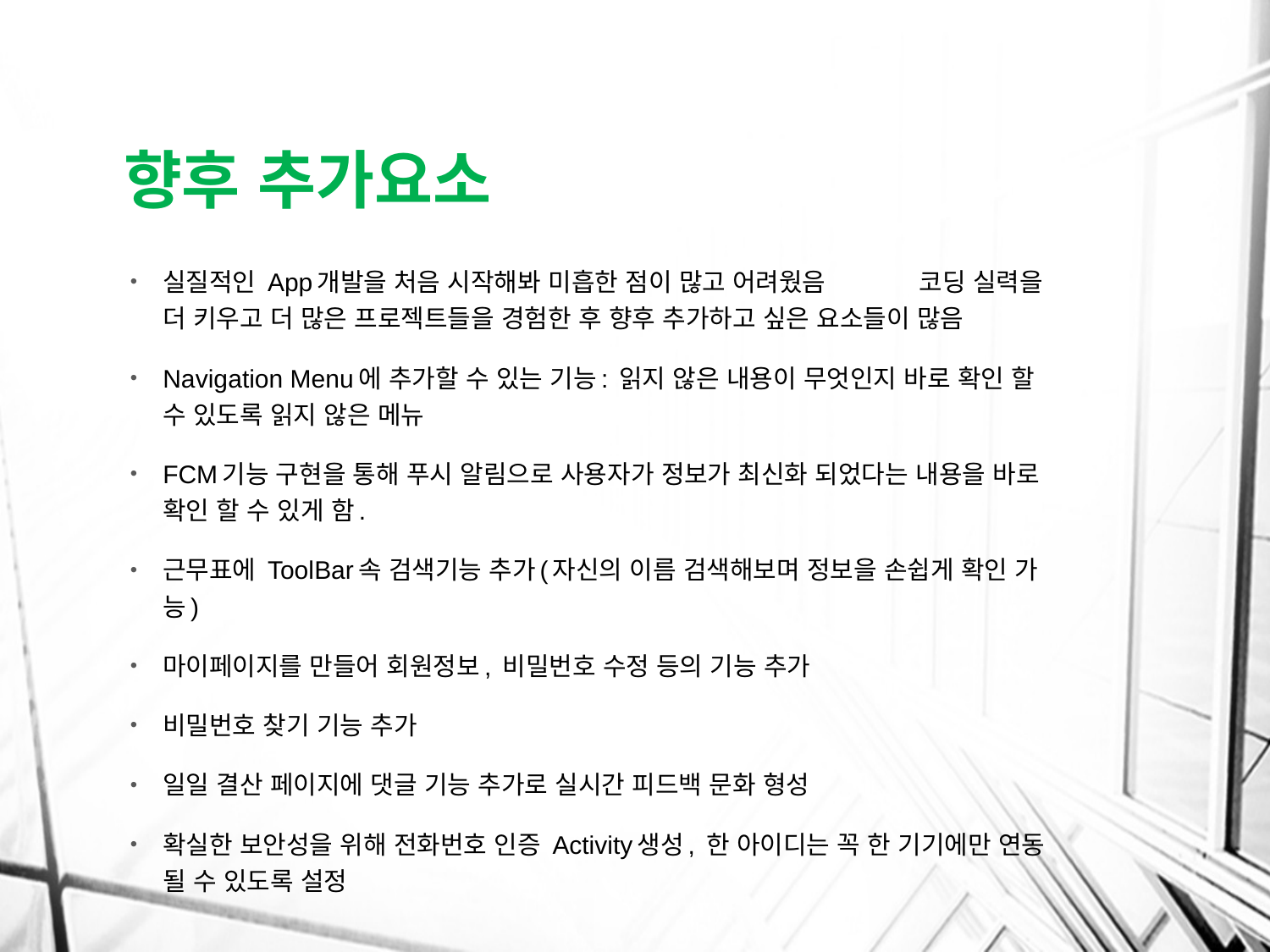

# 향후 추가요소
실질적인 App개발을 처음 시작해봐 미흡한 점이 많고 어려웠음             코딩 실력을 더 키우고 더 많은 프로젝트들을 경험한 후 향후 추가하고 싶은 요소들이 많음
Navigation Menu에 추가할 수 있는 기능: 읽지 않은 내용이 무엇인지 바로 확인 할 수 있도록 읽지 않은 메뉴
FCM기능 구현을 통해 푸시 알림으로 사용자가 정보가 최신화 되었다는 내용을 바로 확인 할 수 있게 함.
근무표에 ToolBar속 검색기능 추가(자신의 이름 검색해보며 정보을 손쉽게 확인 가능)
마이페이지를 만들어 회원정보, 비밀번호 수정 등의 기능 추가
비밀번호 찾기 기능 추가
일일 결산 페이지에 댓글 기능 추가로 실시간 피드백 문화 형성
확실한 보안성을 위해 전화번호 인증 Activity생성, 한 아이디는 꼭 한 기기에만 연동 될 수 있도록 설정